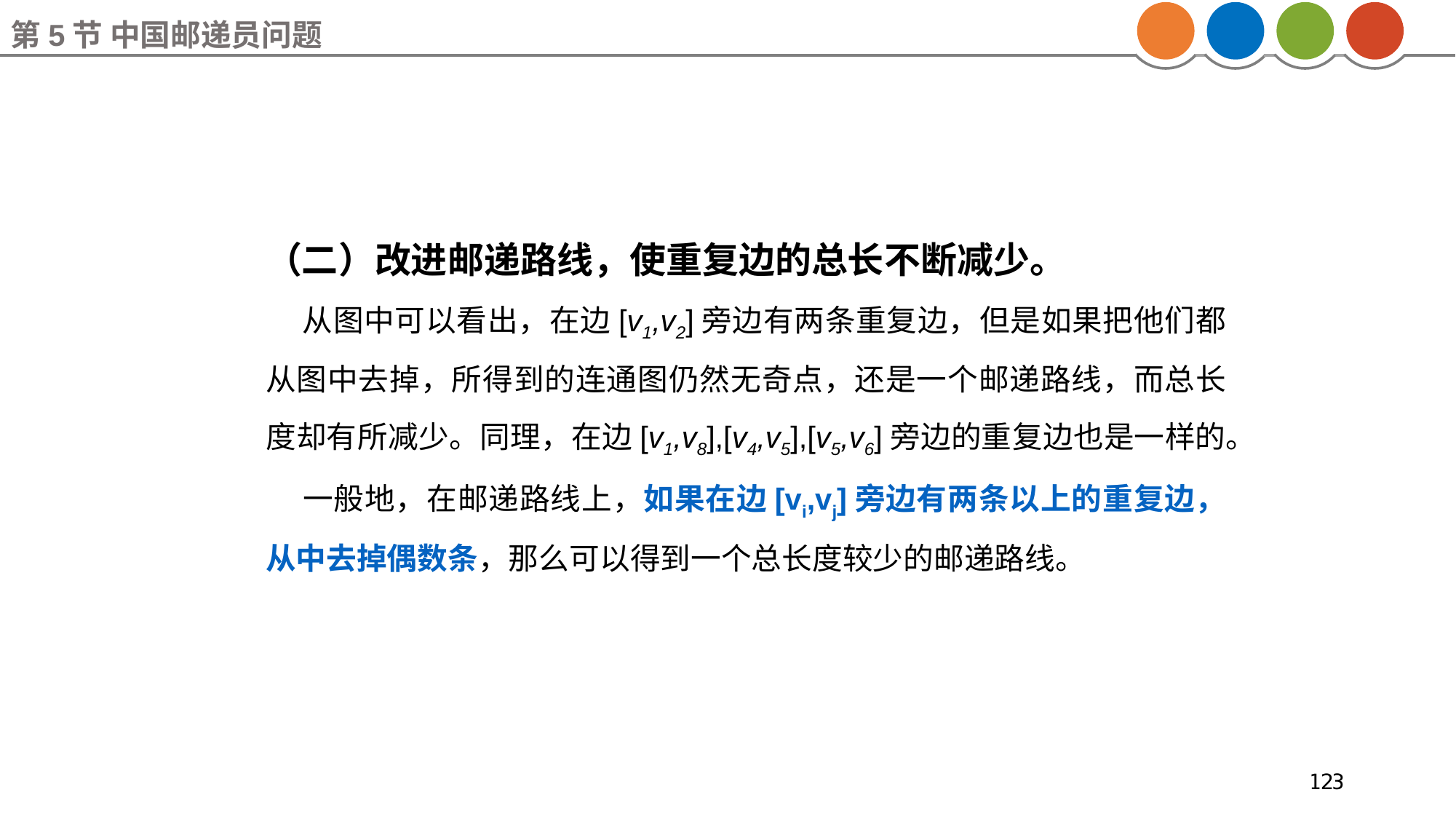

第5节 中国邮递员问题
（二）改进邮递路线，使重复边的总长不断减少。
    从图中可以看出，在边[v1,v2]旁边有两条重复边，但是如果把他们都从图中去掉，所得到的连通图仍然无奇点，还是一个邮递路线，而总长度却有所减少。同理，在边[v1,v8],[v4,v5],[v5,v6]旁边的重复边也是一样的。
    一般地，在邮递路线上，如果在边[vi,vj]旁边有两条以上的重复边，从中去掉偶数条，那么可以得到一个总长度较少的邮递路线。
123